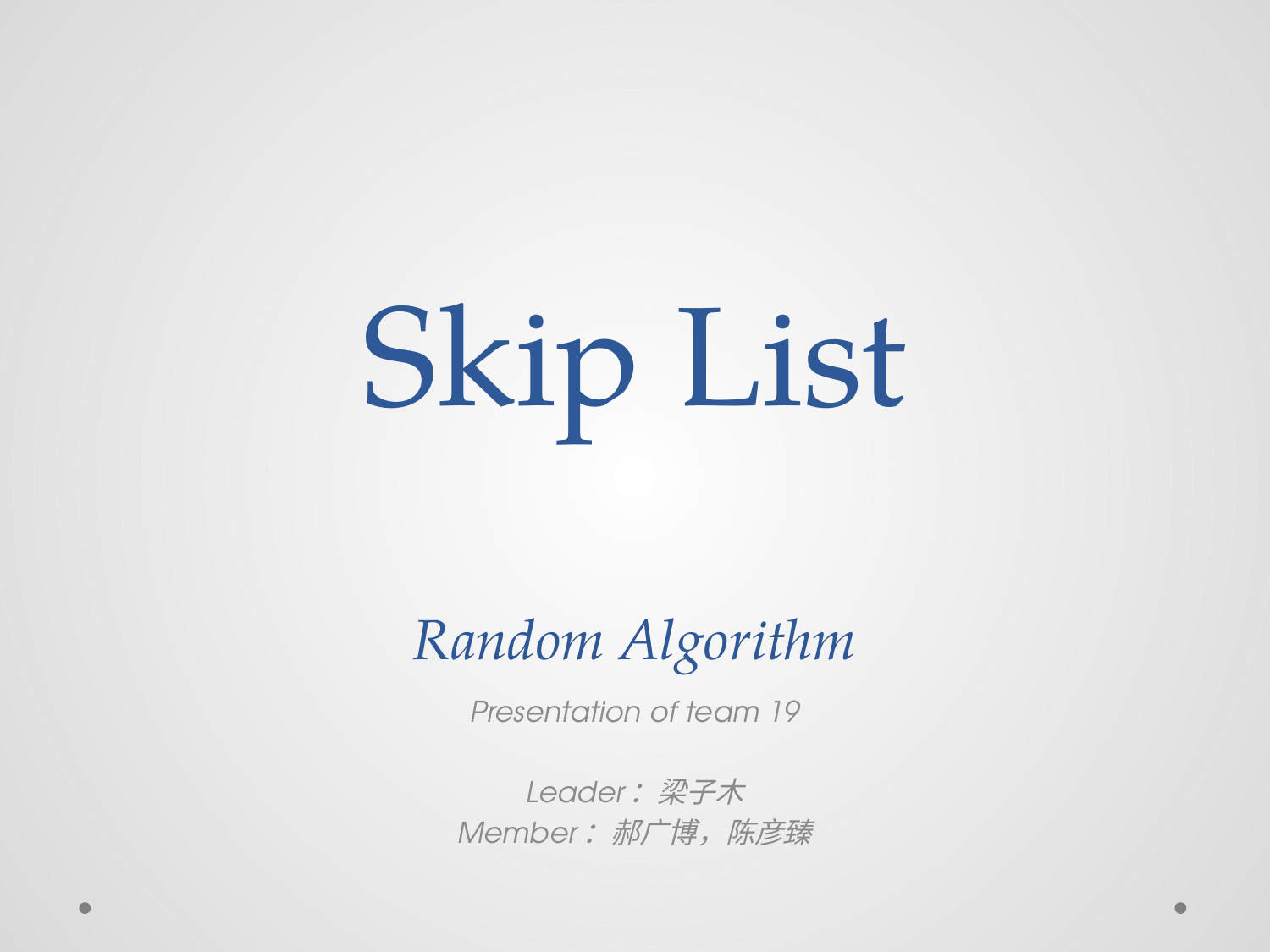

# Skip List Random Algorithm
Presentation of team 19

Leader：梁子木
Member：郝广博，陈彦臻